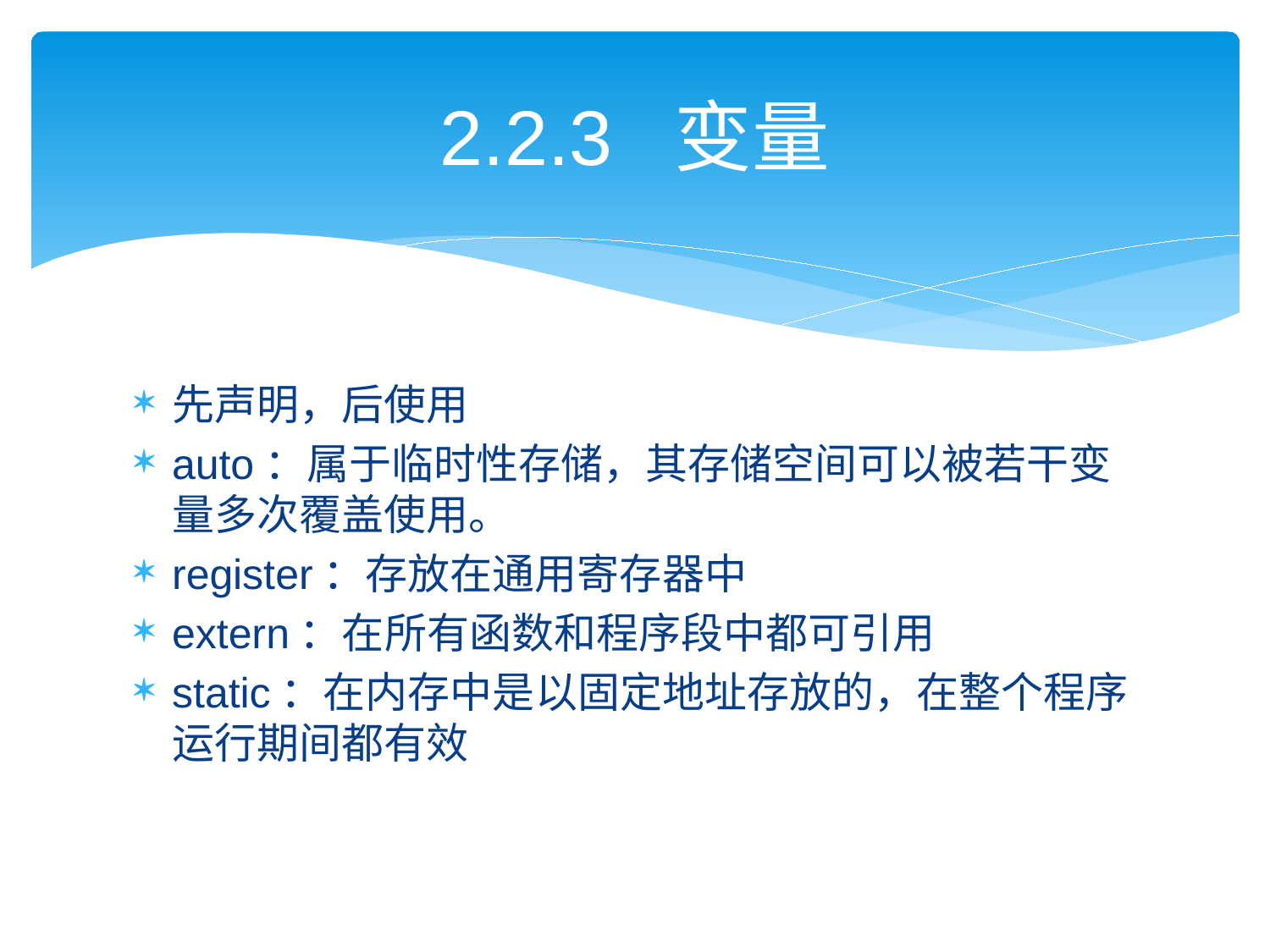

# 2.2.3  变量
先声明，后使用
auto：属于临时性存储，其存储空间可以被若干变量多次覆盖使用。
register：存放在通用寄存器中
extern：在所有函数和程序段中都可引用
static：在内存中是以固定地址存放的，在整个程序运行期间都有效